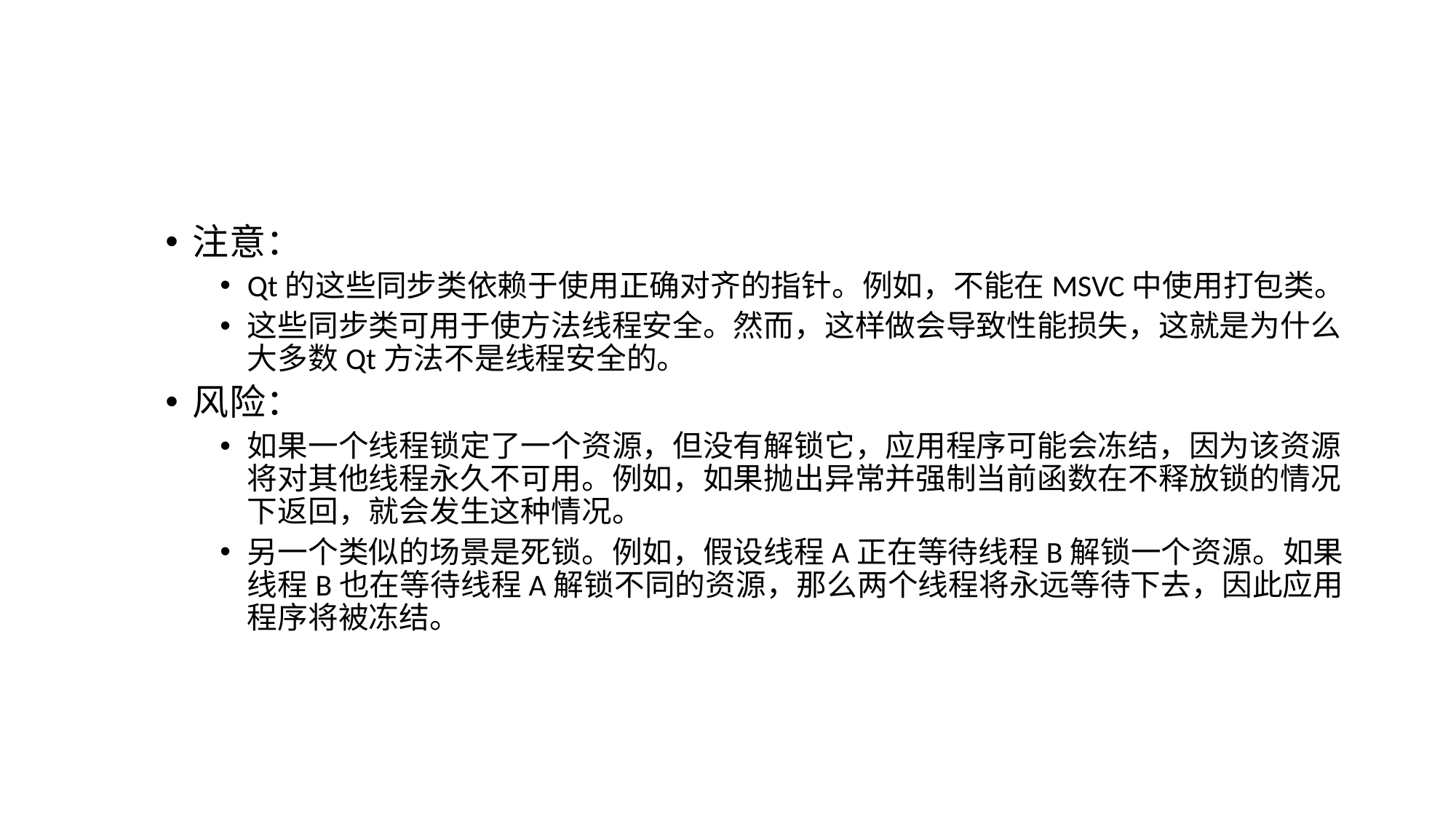

#
注意：
Qt的这些同步类依赖于使用正确对齐的指针。例如，不能在MSVC中使用打包类。
这些同步类可用于使方法线程安全。然而，这样做会导致性能损失，这就是为什么大多数Qt方法不是线程安全的。
风险：
如果一个线程锁定了一个资源，但没有解锁它，应用程序可能会冻结，因为该资源将对其他线程永久不可用。例如，如果抛出异常并强制当前函数在不释放锁的情况下返回，就会发生这种情况。
另一个类似的场景是死锁。例如，假设线程A正在等待线程B解锁一个资源。如果线程B也在等待线程A解锁不同的资源，那么两个线程将永远等待下去，因此应用程序将被冻结。